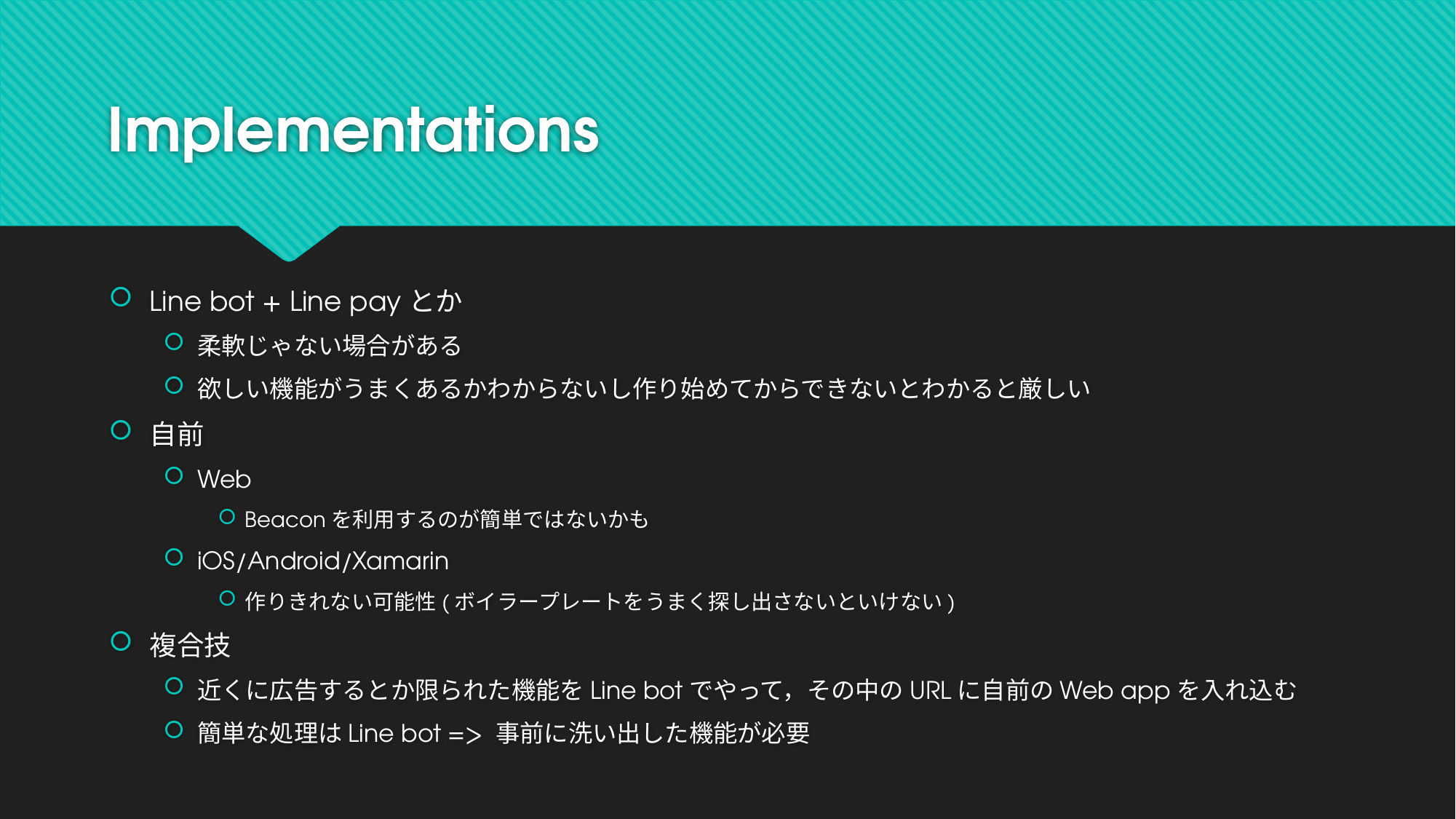

# Implementations
Line bot + Line payとか
柔軟じゃない場合がある
欲しい機能がうまくあるかわからないし作り始めてからできないとわかると厳しい
自前
Web
Beaconを利用するのが簡単ではないかも
iOS/Android/Xamarin
作りきれない可能性(ボイラープレートをうまく探し出さないといけない)
複合技
近くに広告するとか限られた機能をLine botでやって，その中のURLに自前のWeb appを入れ込む
簡単な処理はLine bot => 事前に洗い出した機能が必要